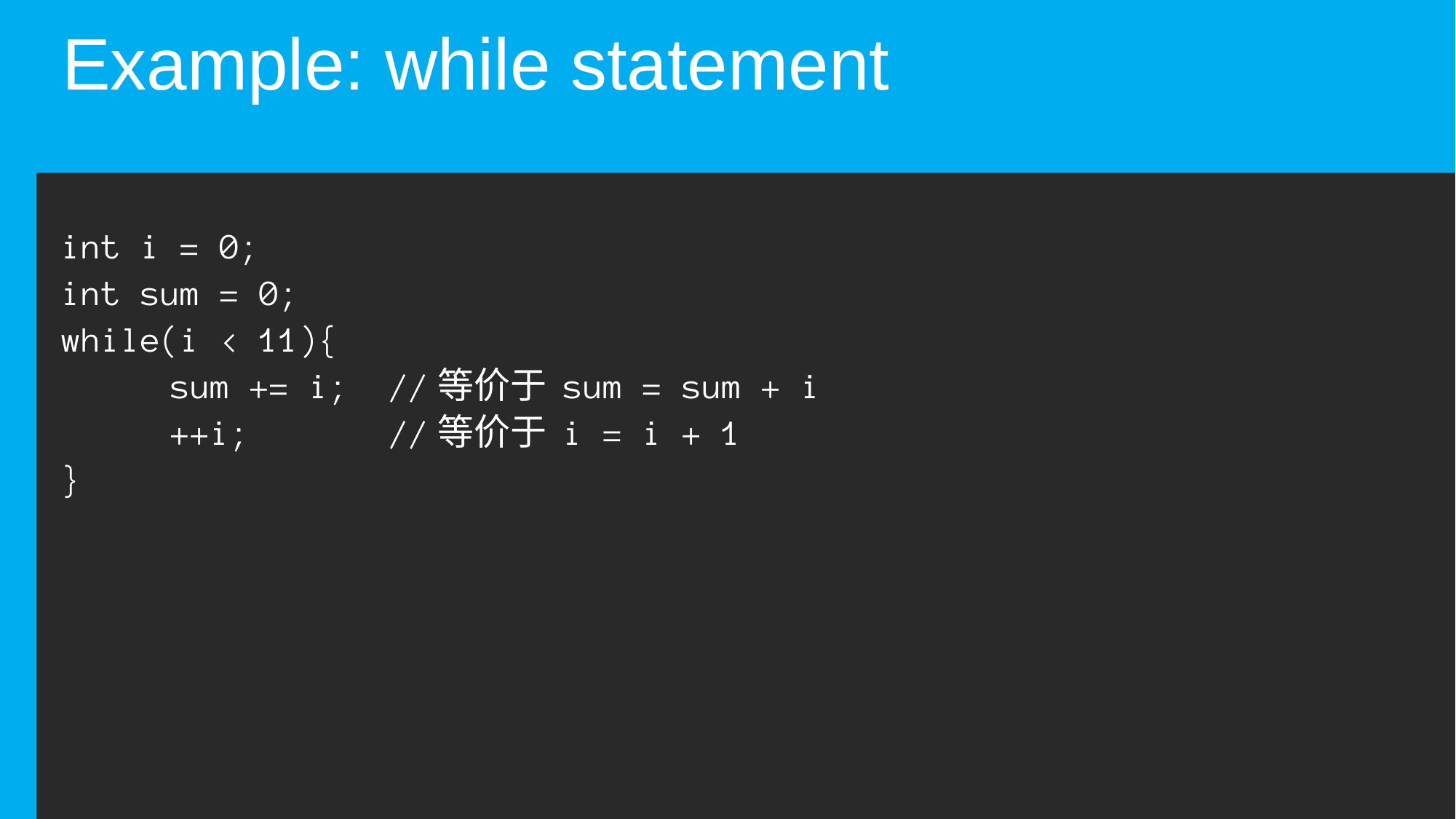

# Example: while statement
int i = 0;
int sum = 0;
while(i < 11){
	sum += i;	//等价于 sum = sum + i
	++i;		//等价于 i = i + 1
}